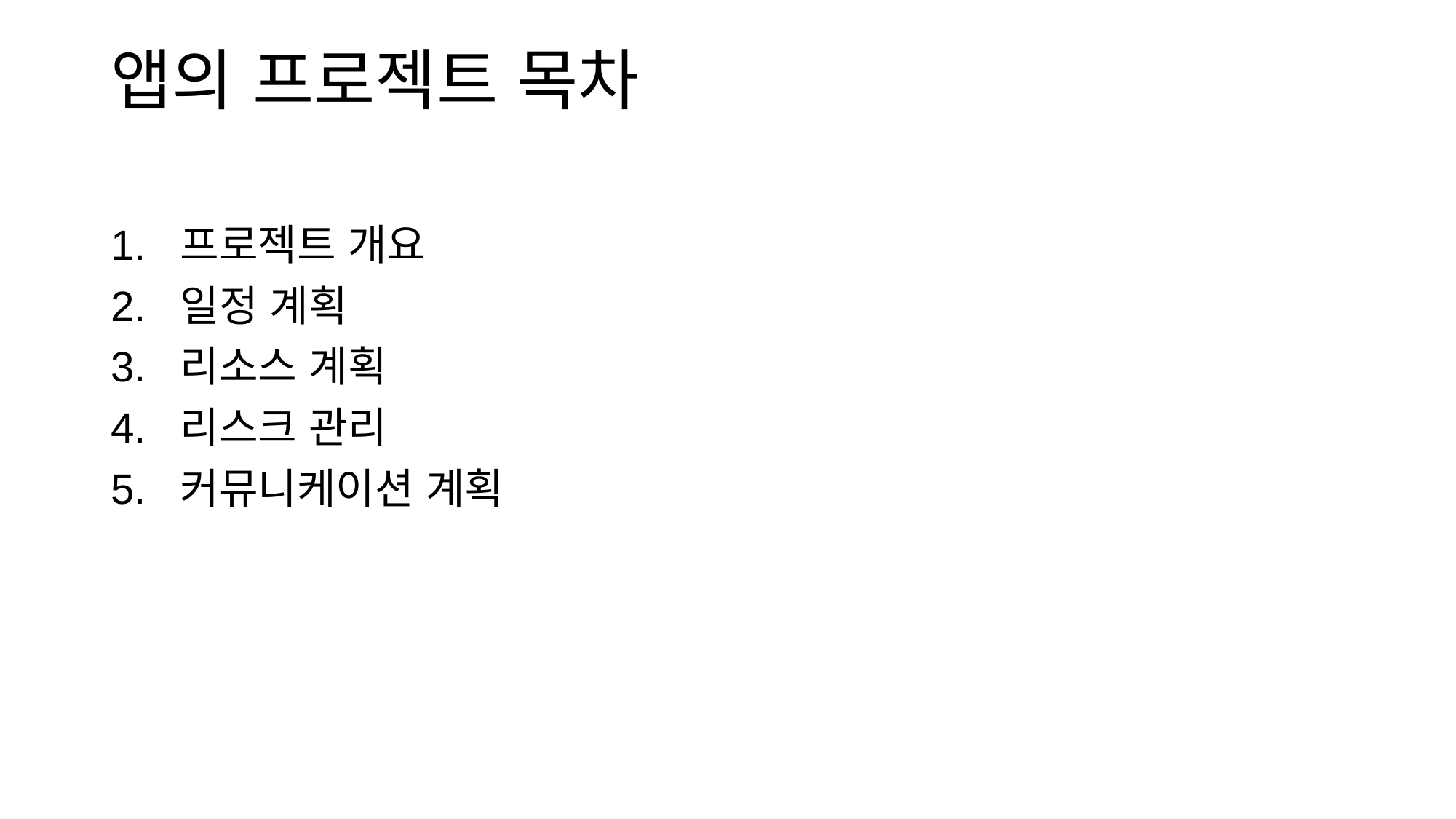

# 앱의 프로젝트 목차
1.  프로젝트 개요
2.  일정 계획
3.  리소스 계획
4.  리스크 관리
5.  커뮤니케이션 계획